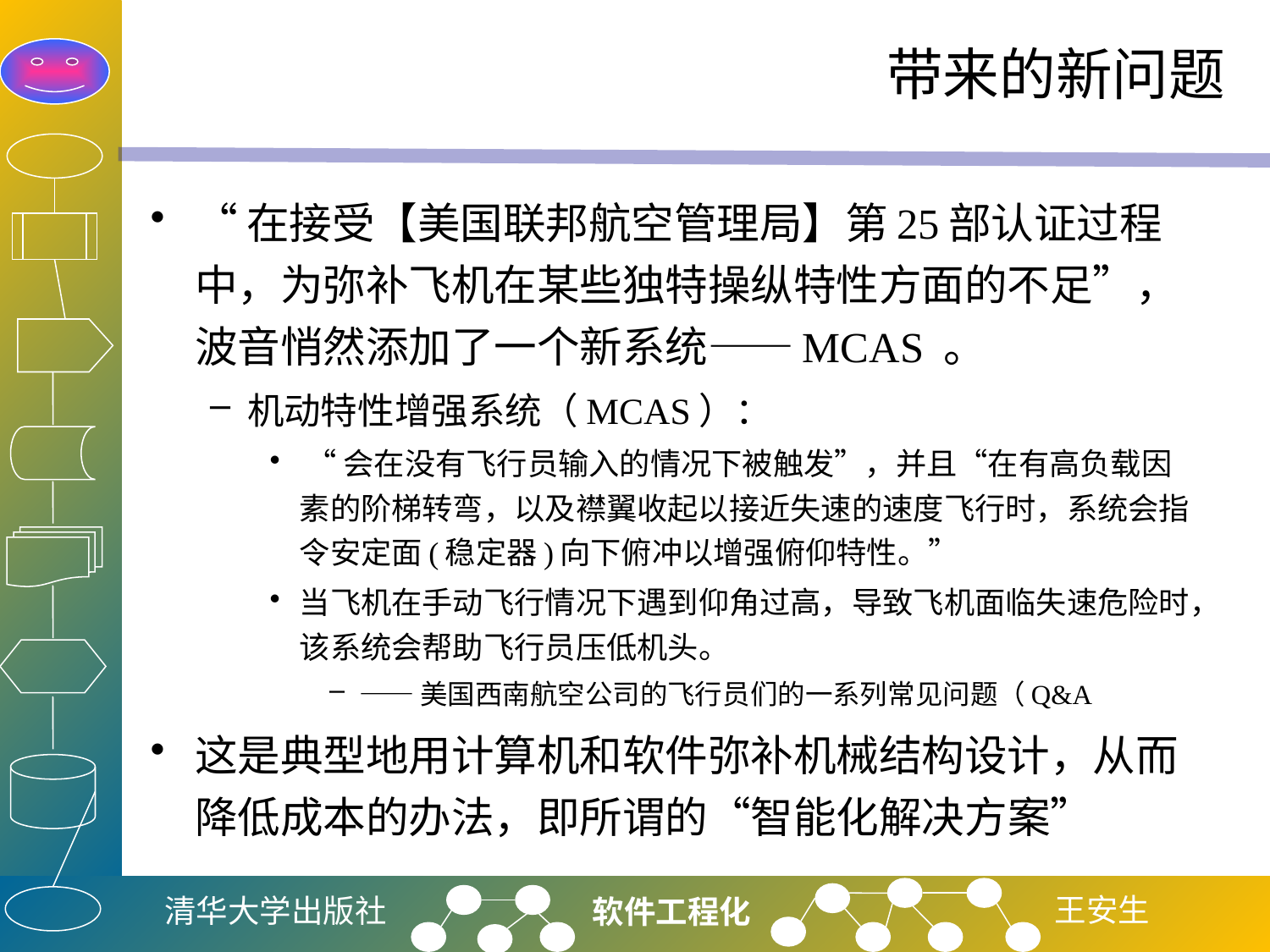

# 带来的新问题
“在接受【美国联邦航空管理局】第25部认证过程中，为弥补飞机在某些独特操纵特性方面的不足”，波音悄然添加了一个新系统——MCAS 。
机动特性增强系统（MCAS）：
 “会在没有飞行员输入的情况下被触发”，并且“在有高负载因素的阶梯转弯，以及襟翼收起以接近失速的速度飞行时，系统会指令安定面(稳定器)向下俯冲以增强俯仰特性。”
当飞机在手动飞行情况下遇到仰角过高，导致飞机面临失速危险时，该系统会帮助飞行员压低机头。
——美国西南航空公司的飞行员们的一系列常见问题（Q&A
这是典型地用计算机和软件弥补机械结构设计，从而降低成本的办法，即所谓的“智能化解决方案”